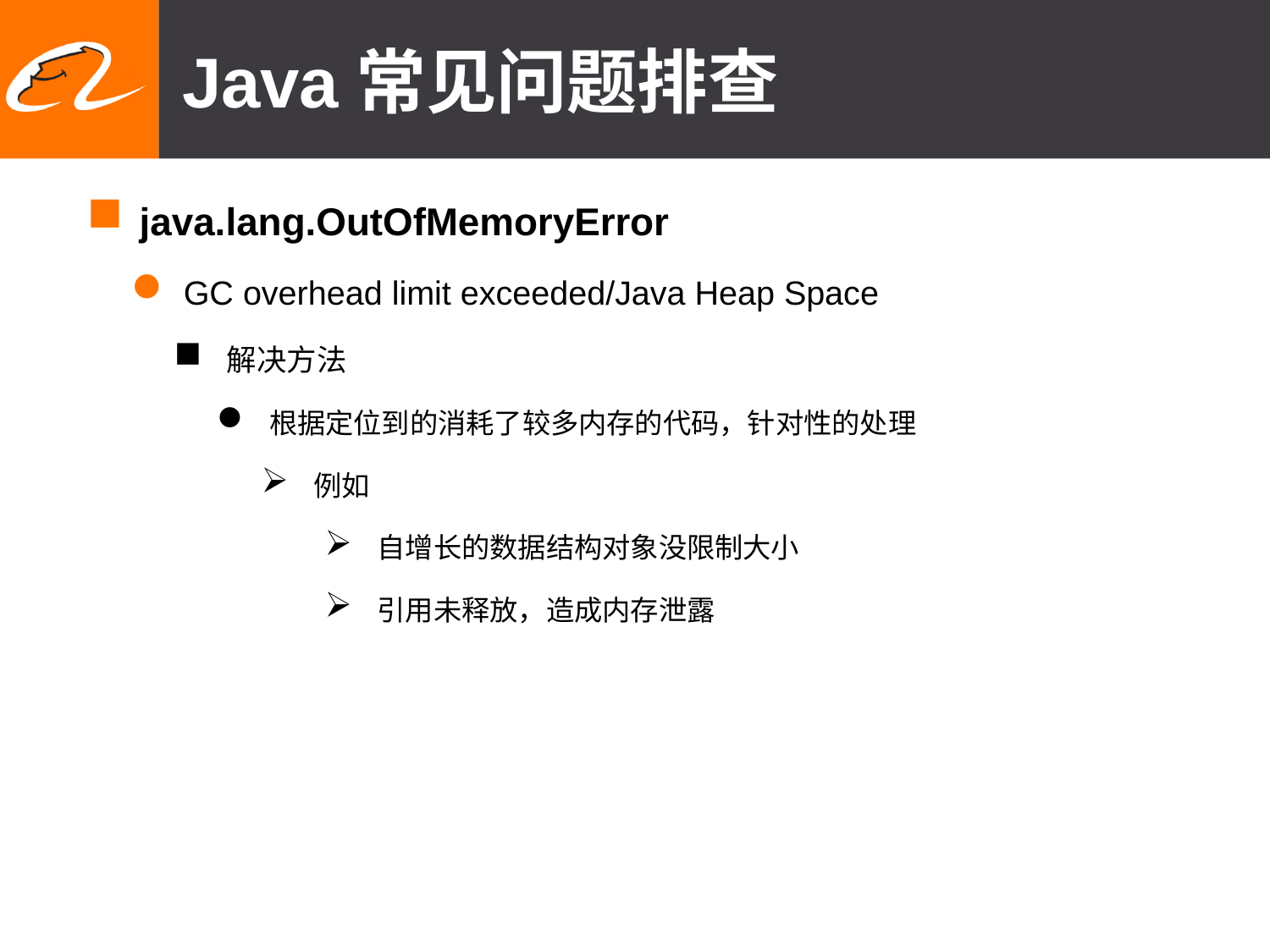

# Java常见问题排查
java.lang.OutOfMemoryError
GC overhead limit exceeded/Java Heap Space
解决方法
根据定位到的消耗了较多内存的代码，针对性的处理
例如
自增长的数据结构对象没限制大小
引用未释放，造成内存泄露